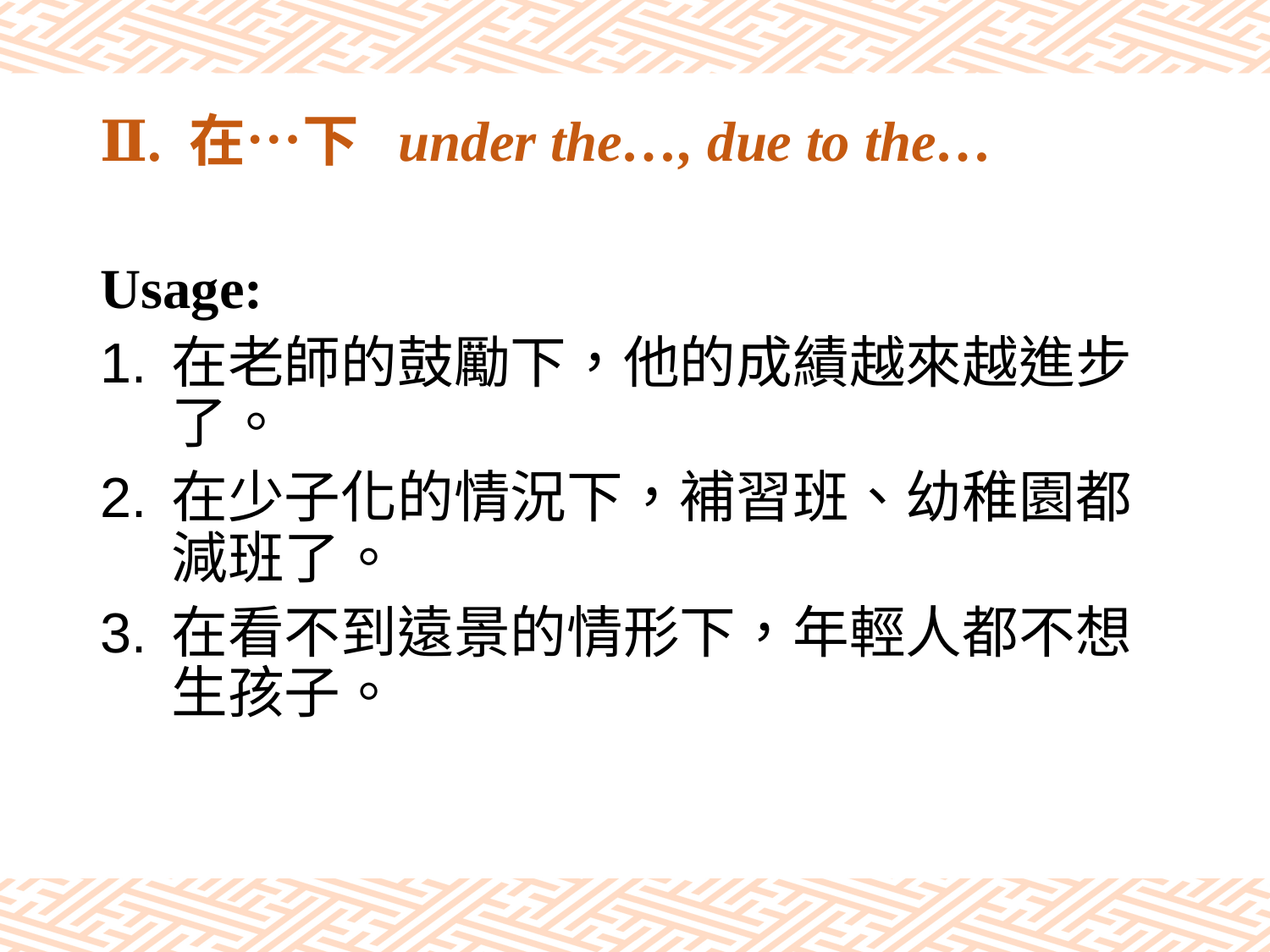

# Ⅱ. 在…下  under the…, due to the…
Usage:
在老師的鼓勵下，他的成績越來越進步了。
在少子化的情況下，補習班、幼稚園都減班了。
在看不到遠景的情形下，年輕人都不想生孩子。